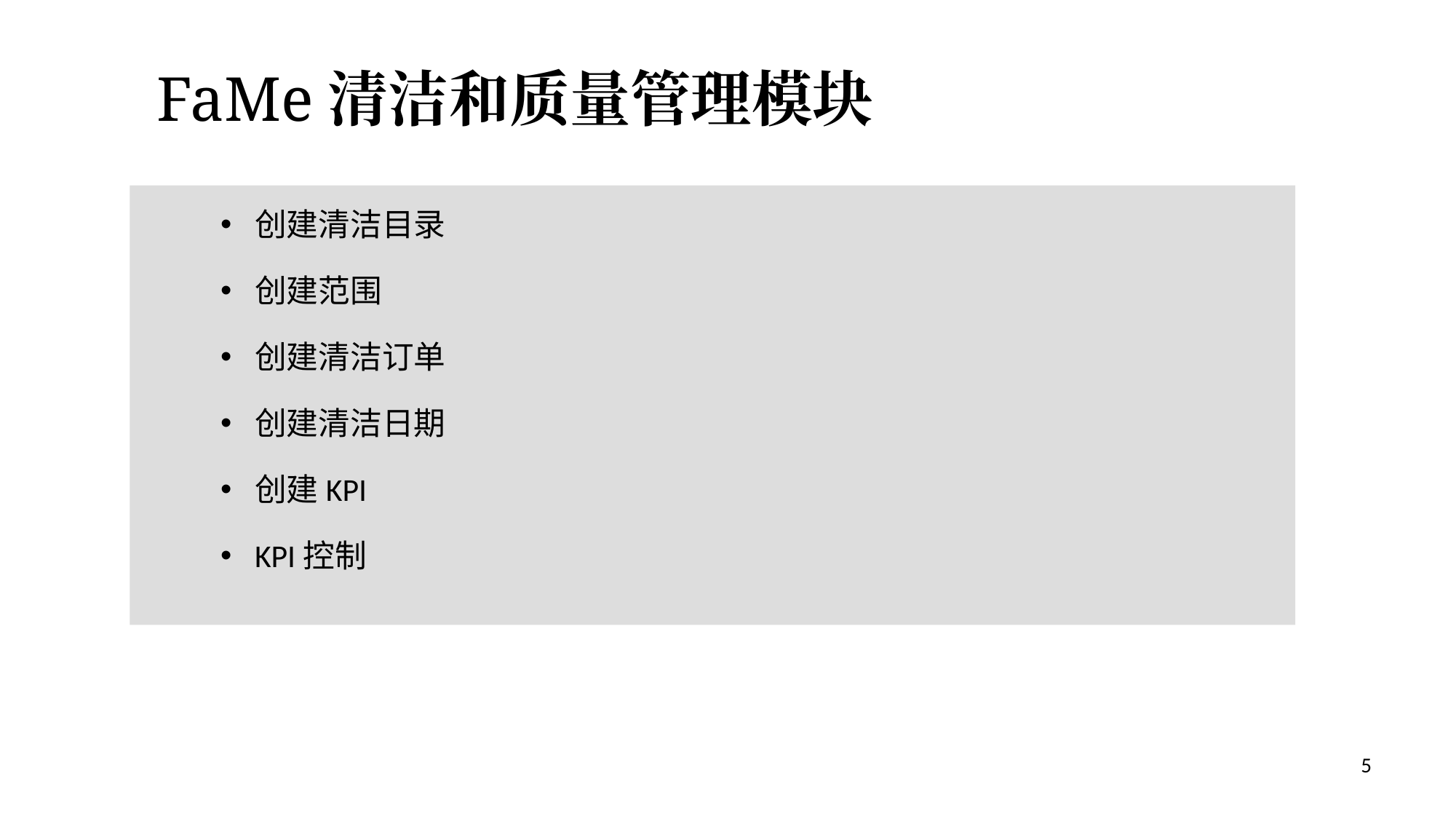

FaMe清洁和质量管理模块

创建清洁目录
创建范围
创建清洁订单
创建清洁日期
创建KPI
KPI控制
5